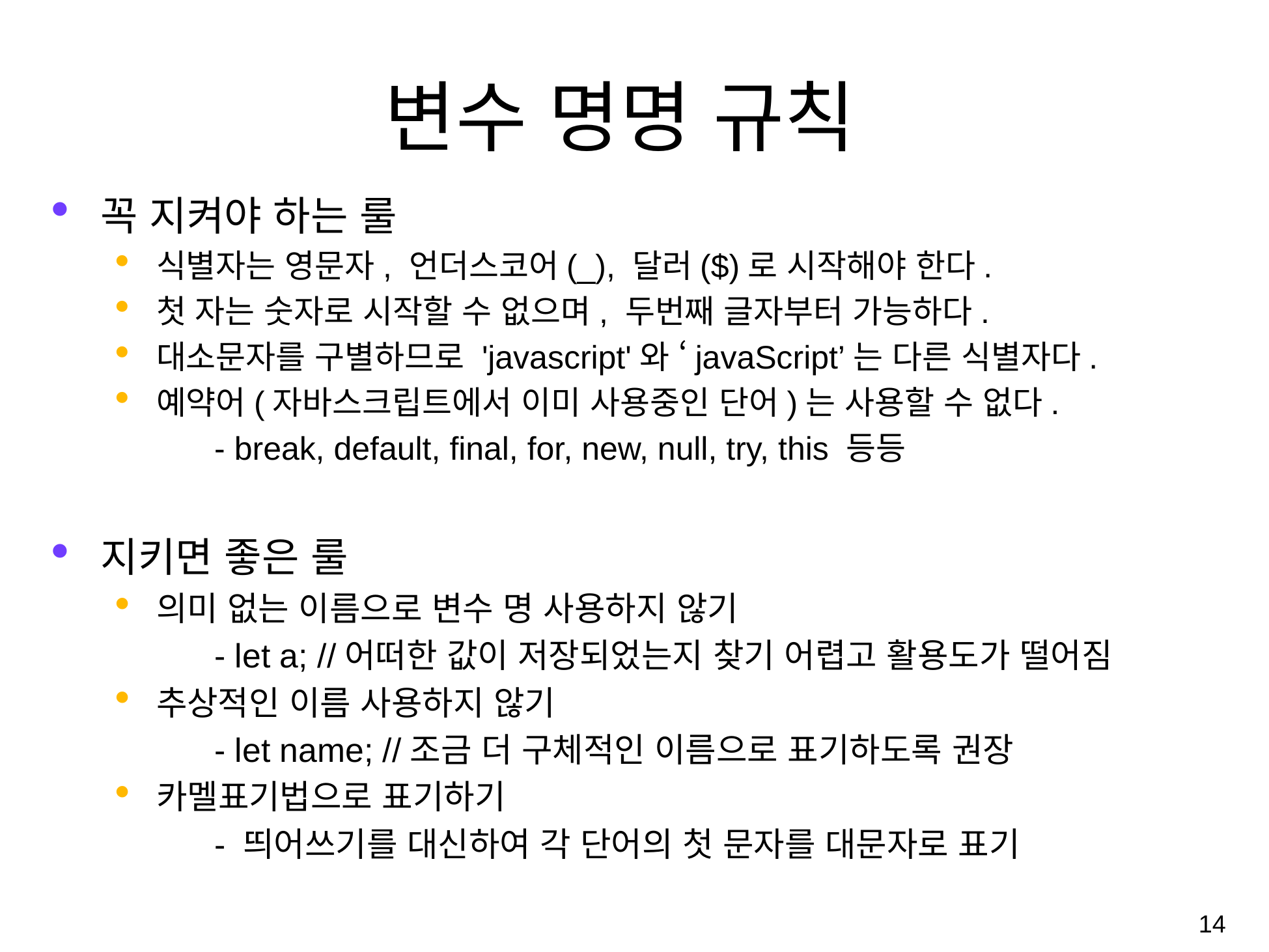

# 변수 명명 규칙
꼭 지켜야 하는 룰
식별자는 영문자, 언더스코어(_), 달러($)로 시작해야 한다.
첫 자는 숫자로 시작할 수 없으며, 두번째 글자부터 가능하다.
대소문자를 구별하므로 'javascript'와 ‘javaScript’는 다른 식별자다.
예약어(자바스크립트에서 이미 사용중인 단어)는 사용할 수 없다.
	- break, default, final, for, new, null, try, this 등등

지키면 좋은 룰
의미 없는 이름으로 변수 명 사용하지 않기
	- let a; //어떠한 값이 저장되었는지 찾기 어렵고 활용도가 떨어짐
추상적인 이름 사용하지 않기
	- let name; //조금 더 구체적인 이름으로 표기하도록 권장
카멜표기법으로 표기하기
	- 띄어쓰기를 대신하여 각 단어의 첫 문자를 대문자로 표기

14